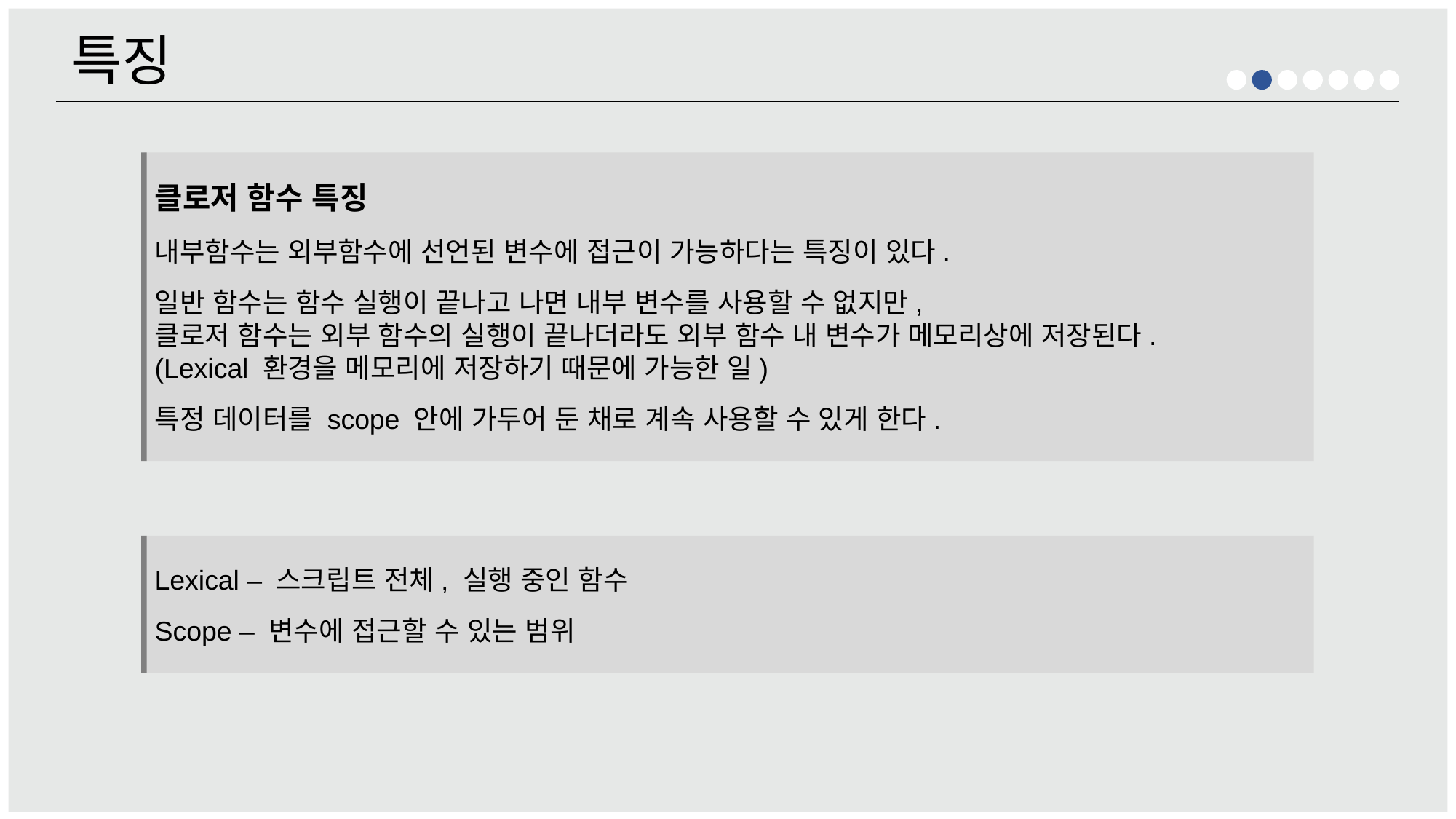

특징

클로저 함수 특징

내부함수는 외부함수에 선언된 변수에 접근이 가능하다는 특징이 있다.

일반 함수는 함수 실행이 끝나고 나면 내부 변수를 사용할 수 없지만,
클로저 함수는 외부 함수의 실행이 끝나더라도 외부 함수 내 변수가 메모리상에 저장된다.
(Lexical 환경을 메모리에 저장하기 때문에 가능한 일)

특정 데이터를 scope 안에 가두어 둔 채로 계속 사용할 수 있게 한다.

Lexical – 스크립트 전체, 실행 중인 함수

Scope – 변수에 접근할 수 있는 범위